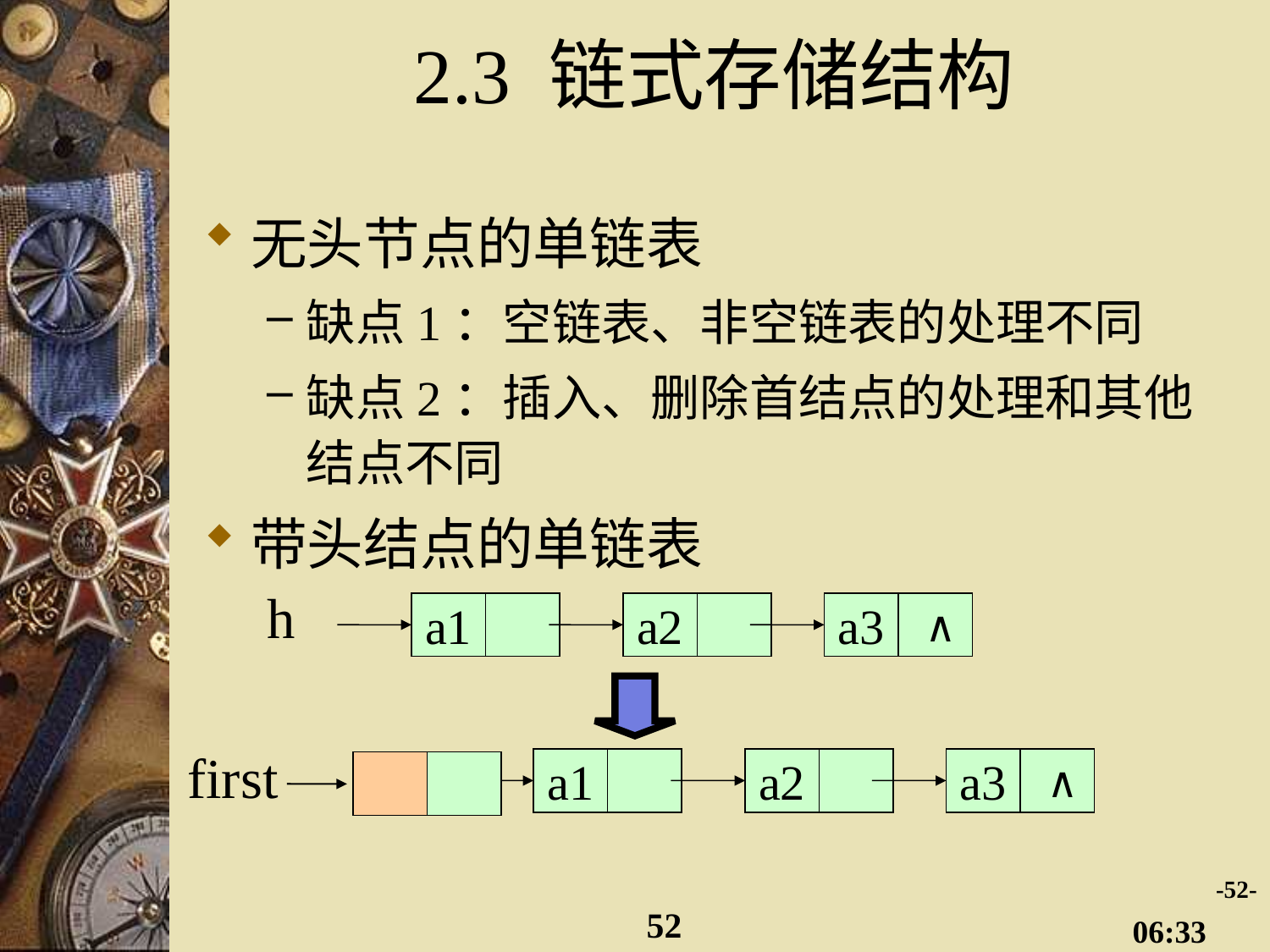

# 2.3 链式存储结构
无头节点的单链表
缺点1：空链表、非空链表的处理不同
缺点2：插入、删除首结点的处理和其他结点不同
带头结点的单链表

h
a1

a2

a3
 ∧

first
a1

a2

a3
 ∧

-52-